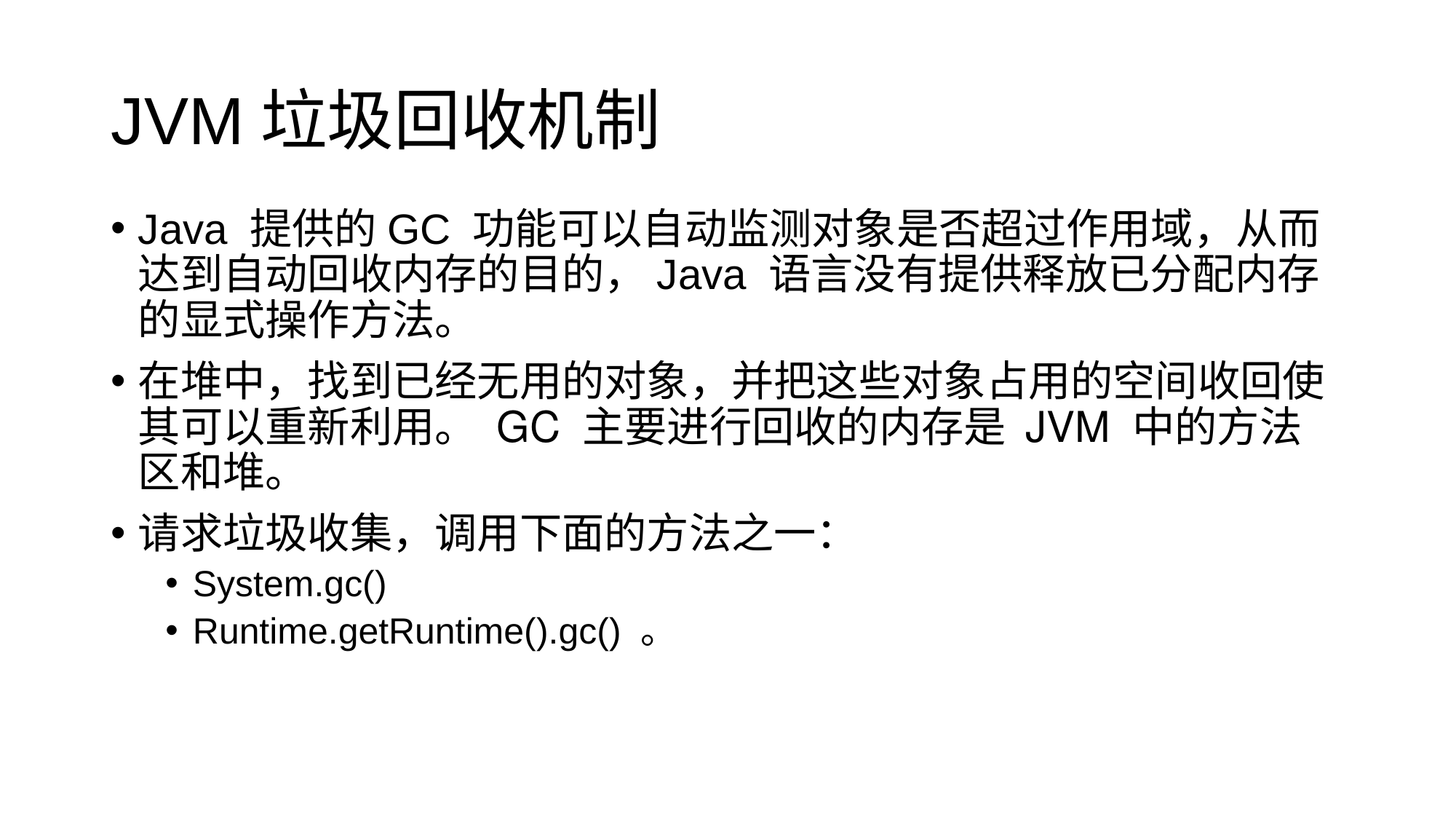

# JVM垃圾回收机制
Java 提供的GC 功能可以自动监测对象是否超过作用域，从而达到自动回收内存的目的，Java 语言没有提供释放已分配内存的显式操作方法。
在堆中，找到已经无用的对象，并把这些对象占用的空间收回使其可以重新利用。 GC 主要进行回收的内存是 JVM 中的方法区和堆。
请求垃圾收集，调用下面的方法之一：
System.gc()
Runtime.getRuntime().gc() 。